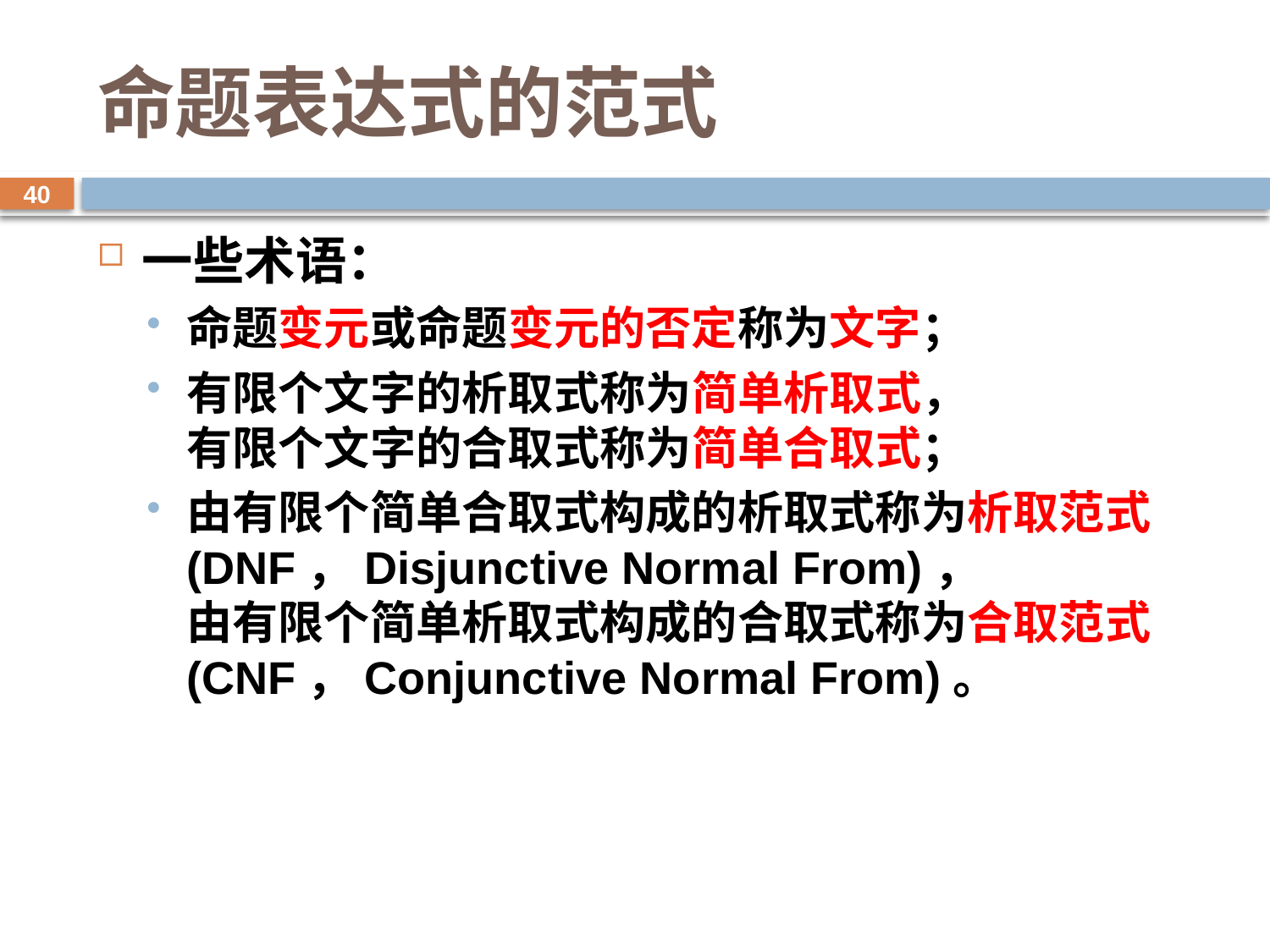

# 命题表达式的范式
40
一些术语：
命题变元或命题变元的否定称为文字；
有限个文字的析取式称为简单析取式，
有限个文字的合取式称为简单合取式；
由有限个简单合取式构成的析取式称为析取范式(DNF，Disjunctive Normal From)，
由有限个简单析取式构成的合取式称为合取范式 (CNF，Conjunctive Normal From)。